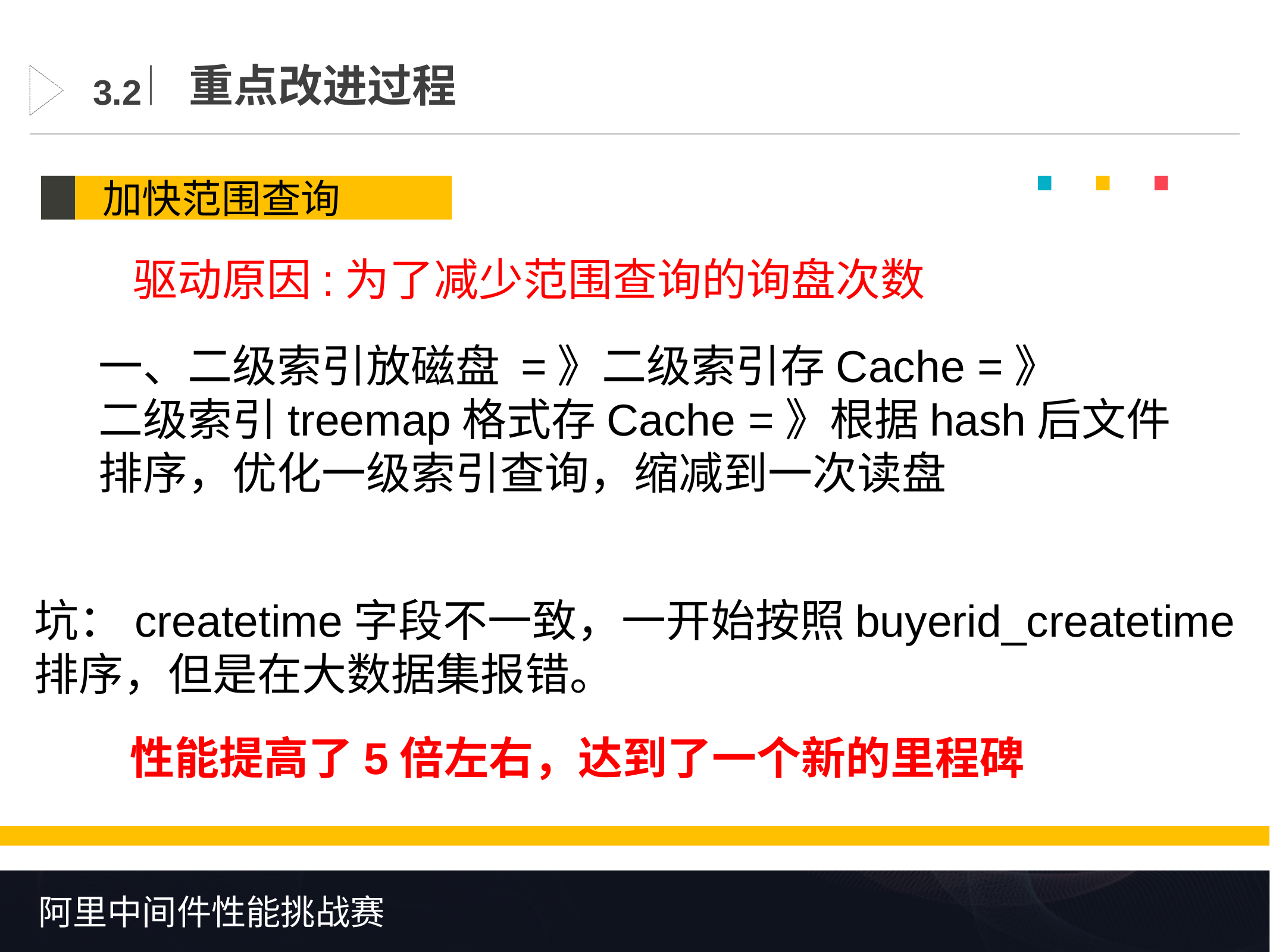

重点改进过程
3.2

· · ·

加快范围查询

驱动原因:为了减少范围查询的询盘次数
一、二级索引放磁盘 =》二级索引存Cache =》
二级索引treemap格式存Cache =》根据hash后文件
排序，优化一级索引查询，缩减到一次读盘

坑：createtime字段不一致，一开始按照buyerid_createtime
排序，但是在大数据集报错。
性能提高了5倍左右，达到了一个新的里程碑